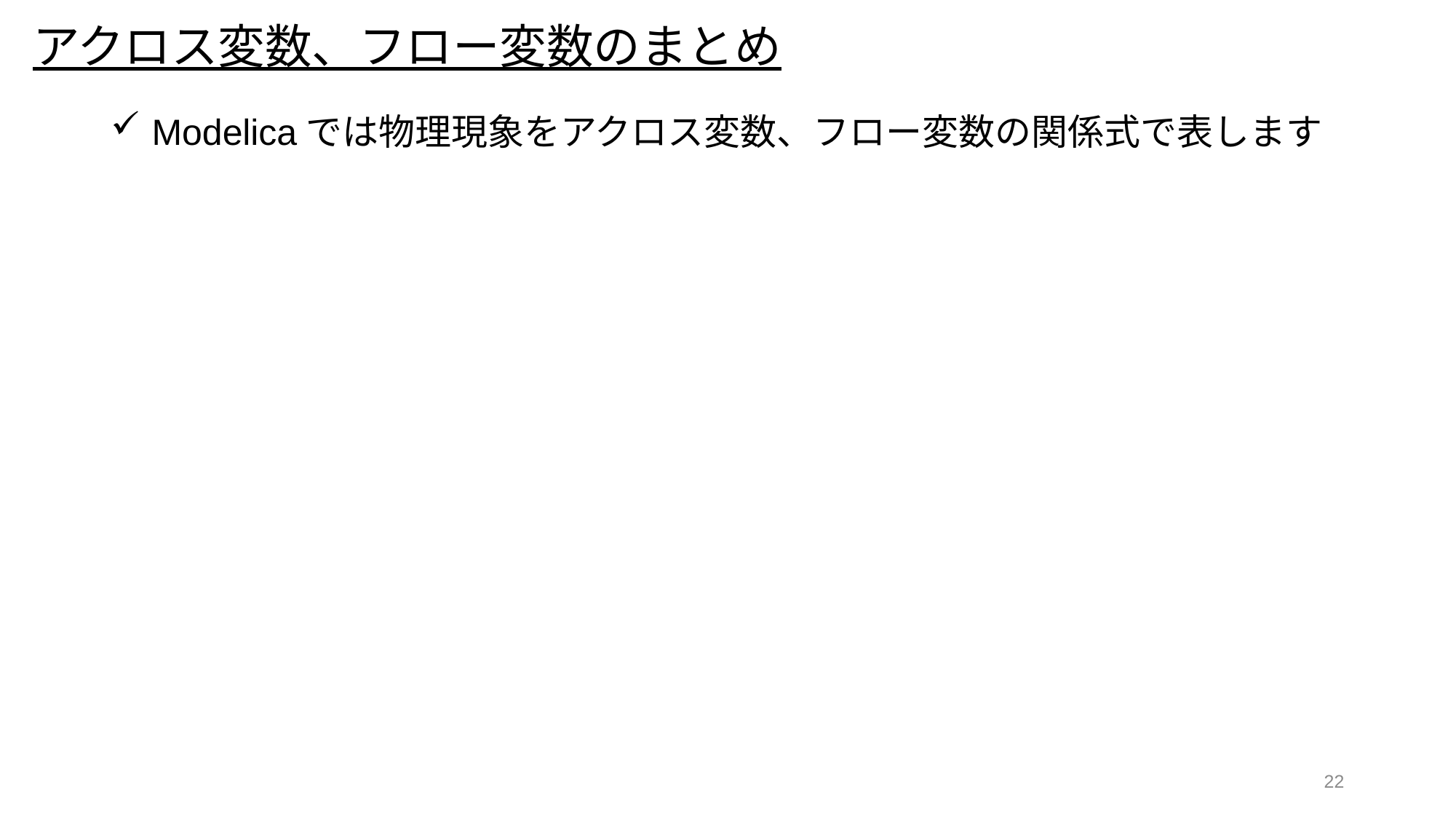

アクロス変数、フロー変数のまとめ
Modelicaでは物理現象をアクロス変数、フロー変数の関係式で表します

22